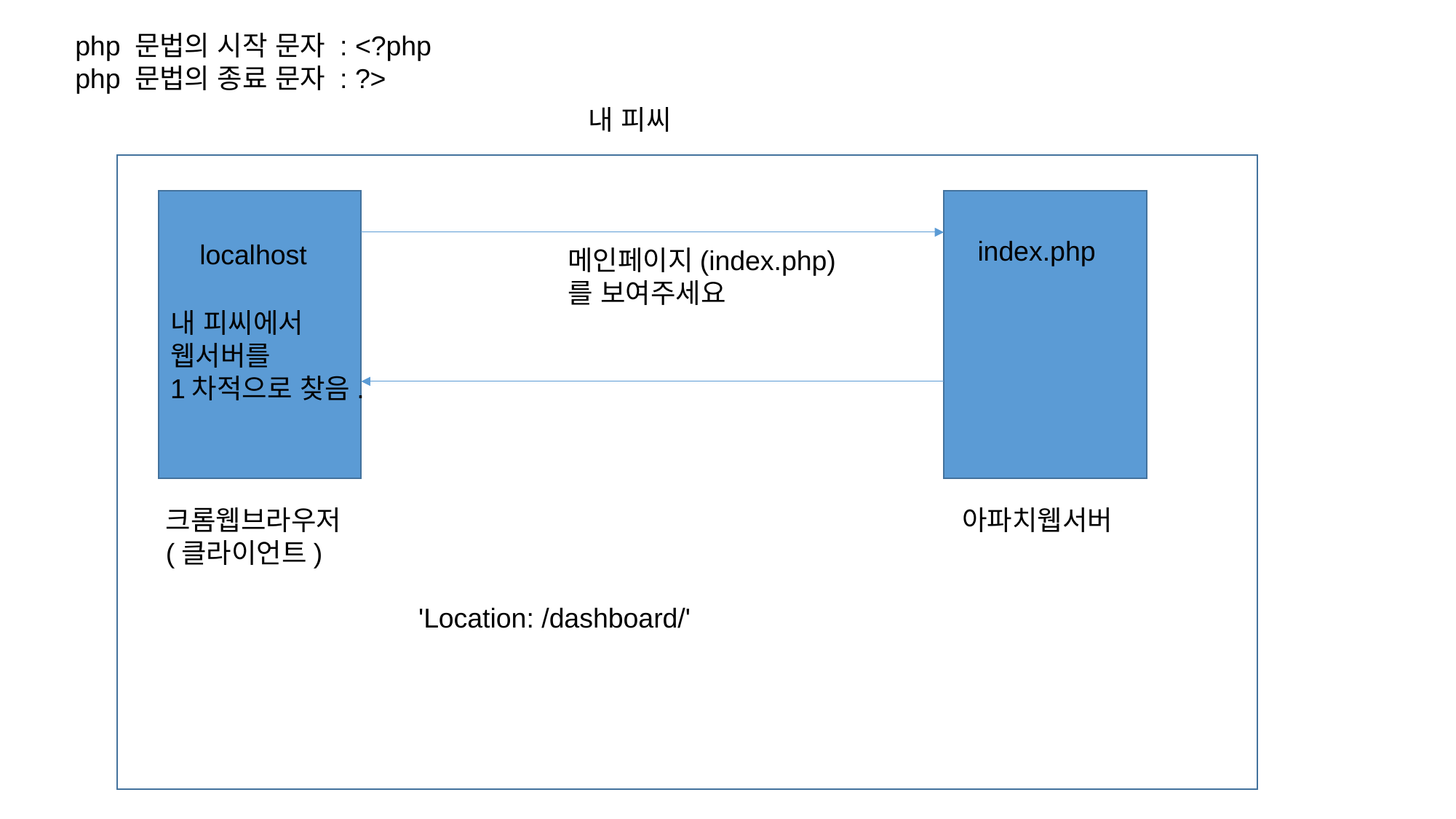

php 문법의 시작 문자 : <?php
php 문법의 종료 문자 : ?>
내 피씨

index.php
localhost
메인페이지(index.php)
를 보여주세요

내 피씨에서
웹서버를
1차적으로 찾음.
크롬웹브라우저
(클라이언트)
아파치웹서버
'Location: /dashboard/'